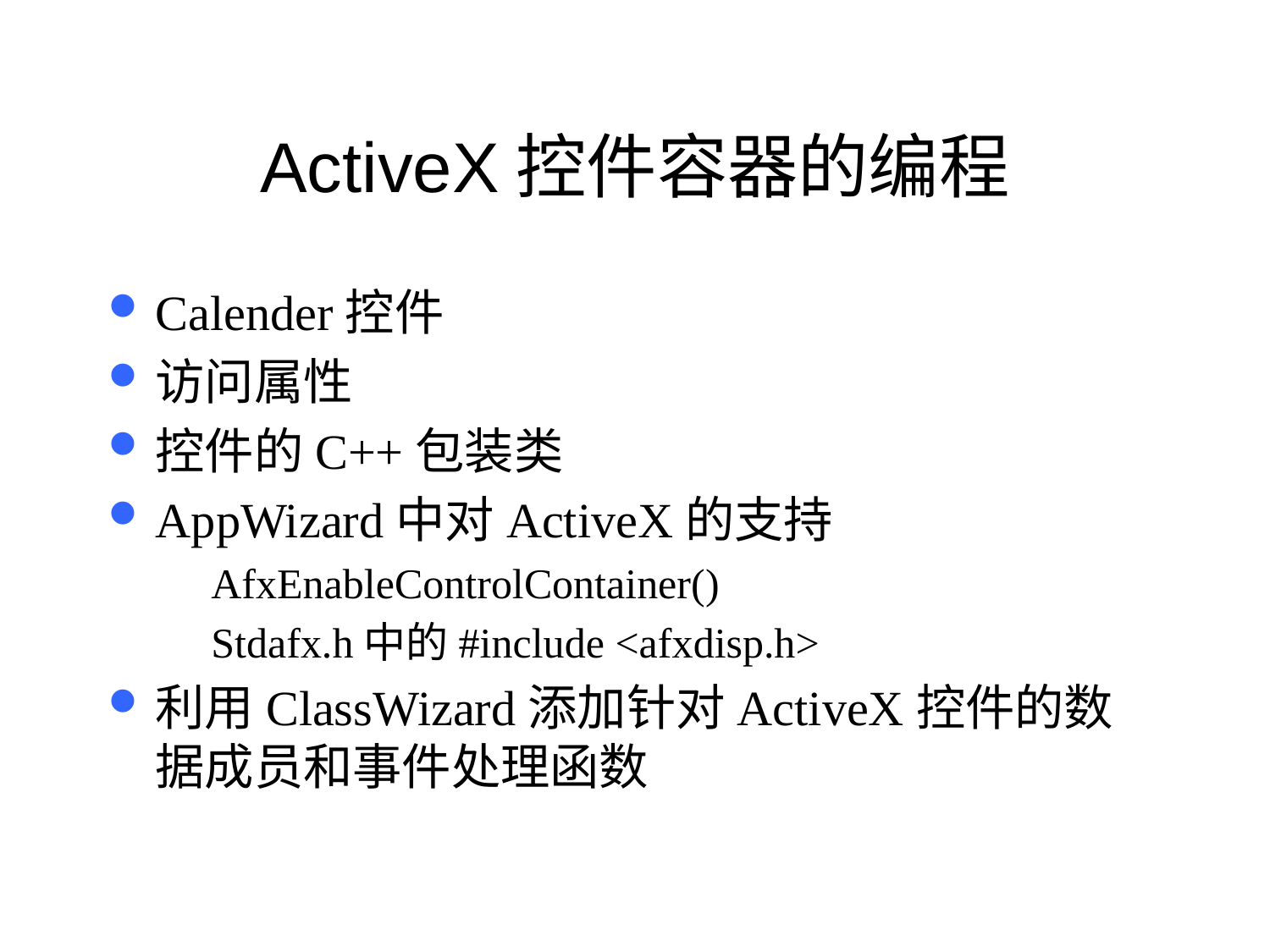

# ActiveX控件容器的编程
Calender控件
访问属性
控件的C++包装类
AppWizard中对ActiveX的支持
AfxEnableControlContainer()
Stdafx.h中的#include <afxdisp.h>
利用ClassWizard添加针对ActiveX控件的数据成员和事件处理函数
77